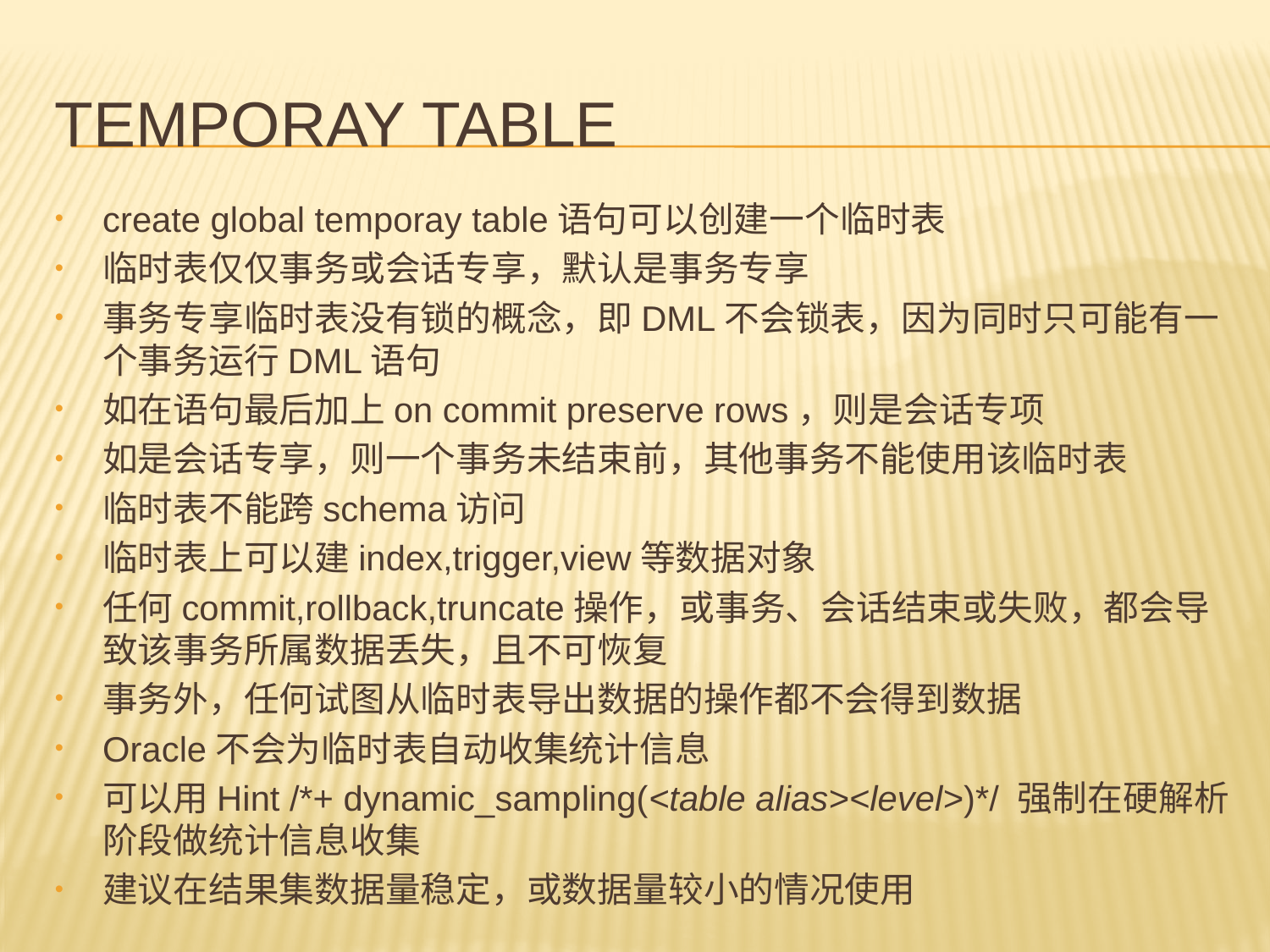

# Temporay table
create global temporay table语句可以创建一个临时表
临时表仅仅事务或会话专享，默认是事务专享
事务专享临时表没有锁的概念，即DML不会锁表，因为同时只可能有一个事务运行DML语句
如在语句最后加上on commit preserve rows，则是会话专项
如是会话专享，则一个事务未结束前，其他事务不能使用该临时表
临时表不能跨schema访问
临时表上可以建index,trigger,view等数据对象
任何commit,rollback,truncate操作，或事务、会话结束或失败，都会导致该事务所属数据丢失，且不可恢复
事务外，任何试图从临时表导出数据的操作都不会得到数据
Oracle不会为临时表自动收集统计信息
可以用Hint /*+ dynamic_sampling(<table alias><level>)*/ 强制在硬解析阶段做统计信息收集
建议在结果集数据量稳定，或数据量较小的情况使用